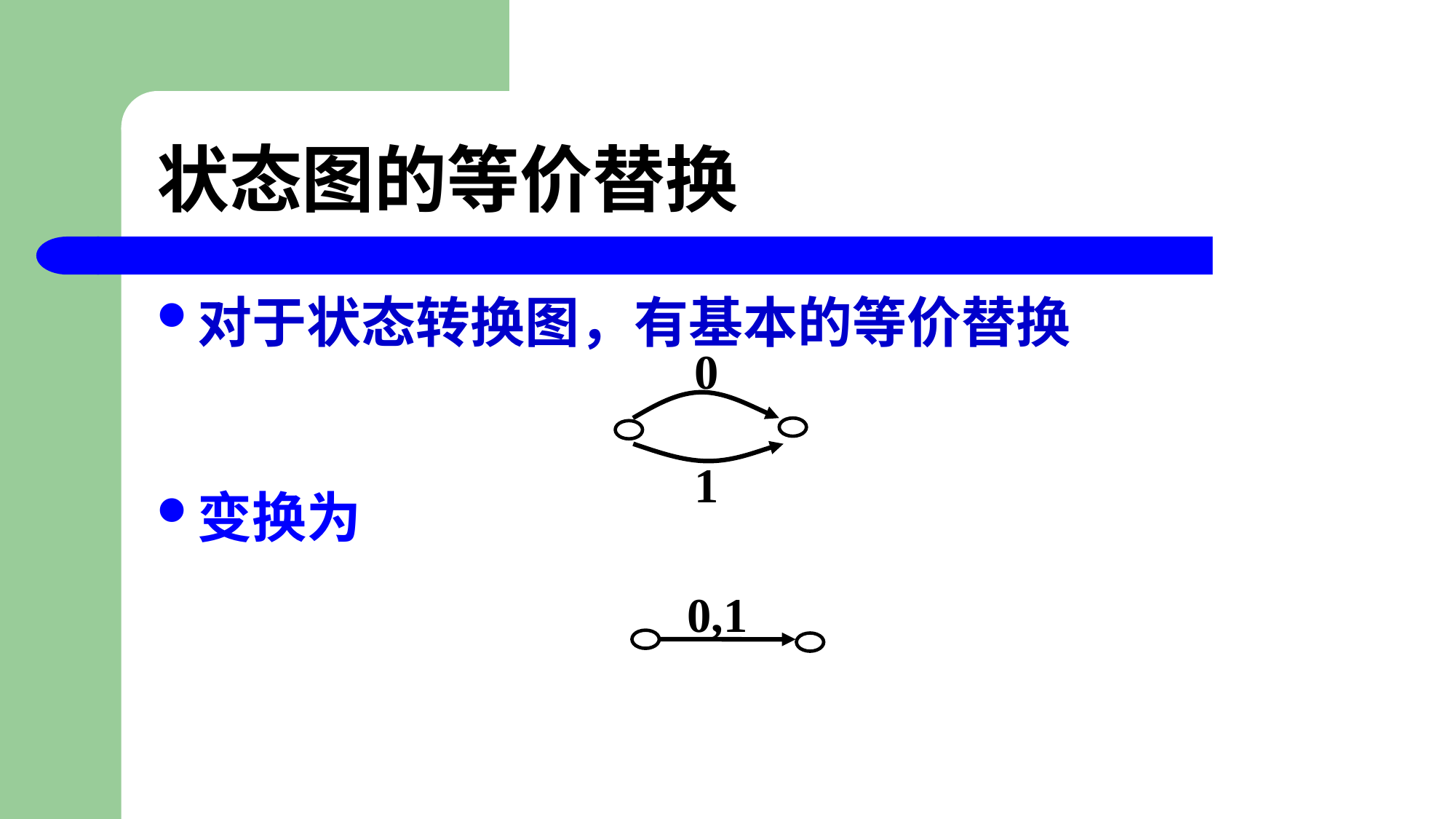

# 状态图的等价替换
对于状态转换图，有基本的等价替换

变换为

0

1
0,1